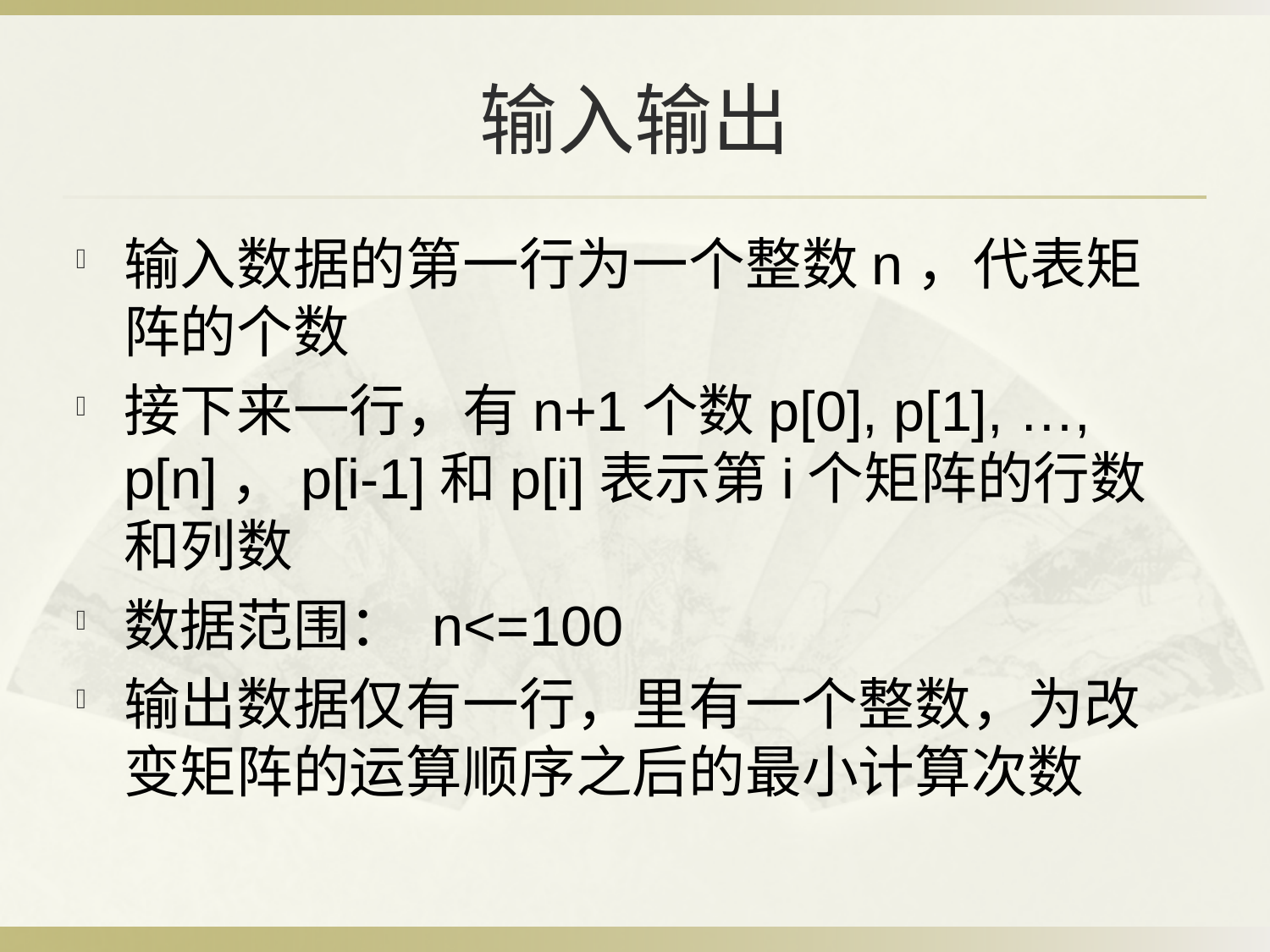

# 输入输出
输入数据的第一行为一个整数n，代表矩阵的个数
接下来一行，有n+1个数p[0], p[1], …, p[n]，p[i-1]和p[i]表示第i个矩阵的行数和列数
数据范围： n<=100
输出数据仅有一行，里有一个整数，为改变矩阵的运算顺序之后的最小计算次数